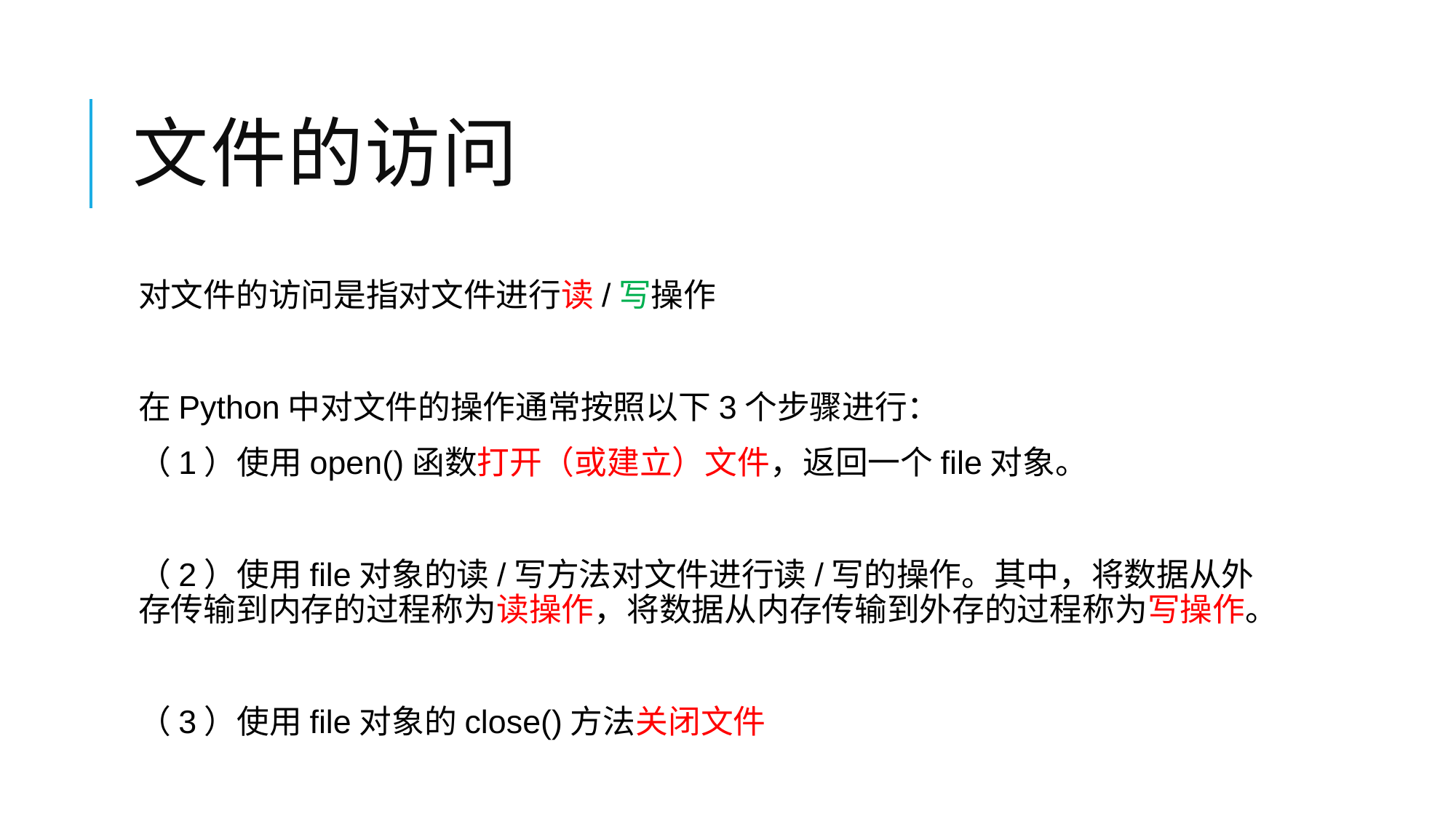

# 文件的访问
对文件的访问是指对文件进行读/写操作

在Python中对文件的操作通常按照以下3个步骤进行：
（1）使用open()函数打开（或建立）文件，返回一个file对象。

（2）使用file对象的读/写方法对文件进行读/写的操作。其中，将数据从外存传输到内存的过程称为读操作，将数据从内存传输到外存的过程称为写操作。

（3）使用file对象的close()方法关闭文件